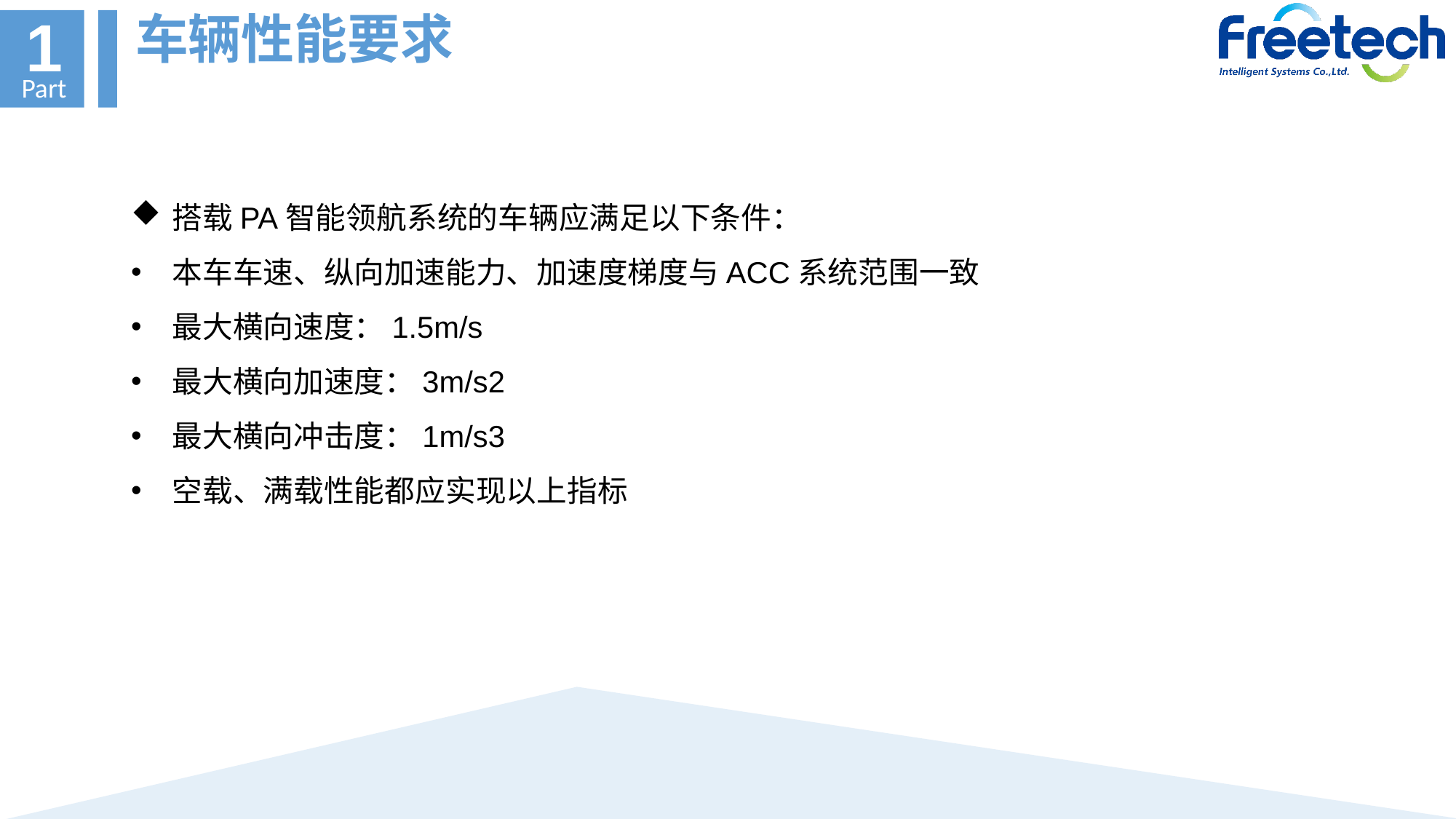

车辆性能要求
1
Part

搭载PA智能领航系统的车辆应满足以下条件：
本车车速、纵向加速能力、加速度梯度与ACC系统范围一致
最大横向速度：1.5m/s
最大横向加速度：3m/s2
最大横向冲击度：1m/s3
空载、满载性能都应实现以上指标